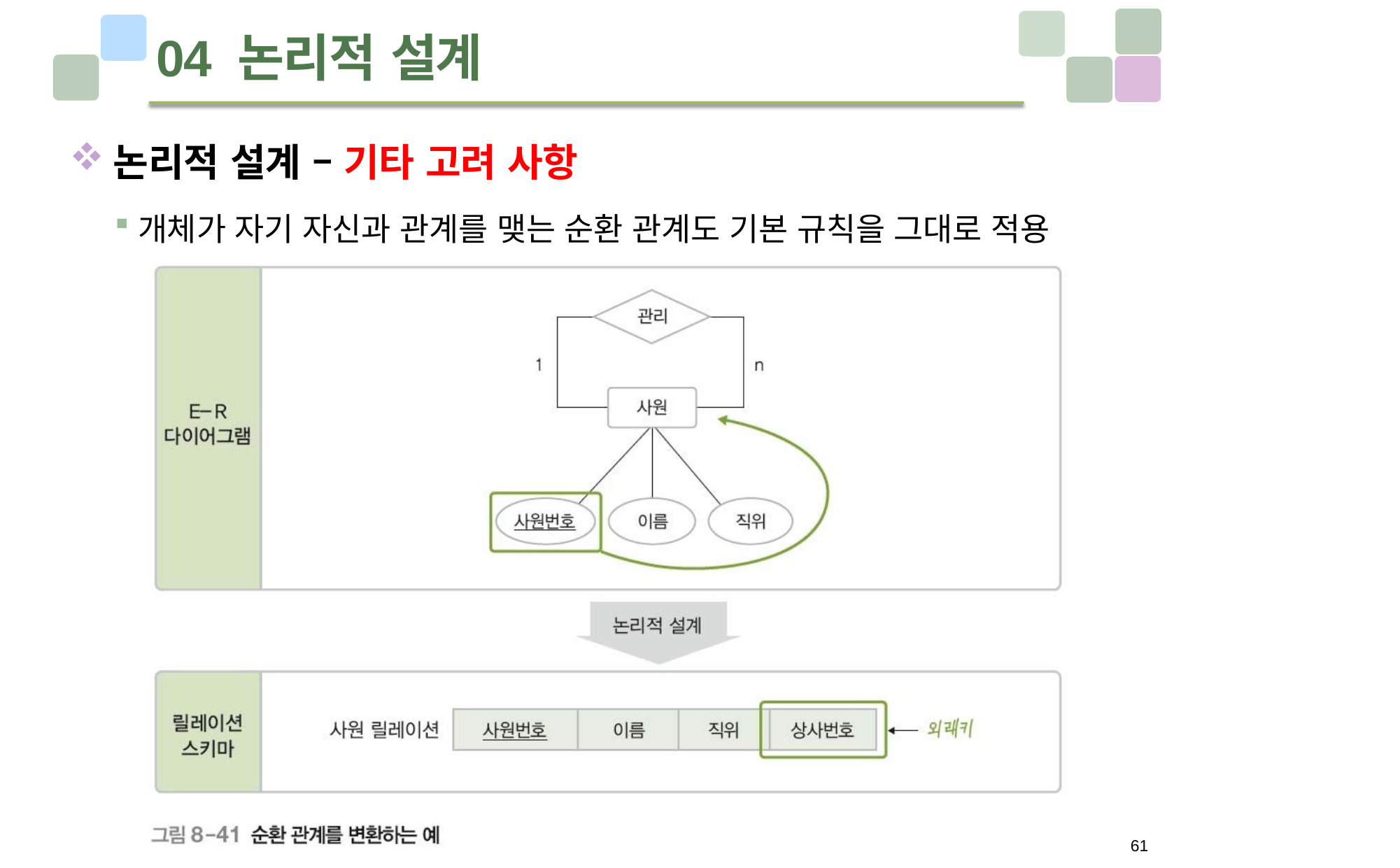

# 04 논리적 설계
논리적 설계 – 기타 고려 사항
개체가 자기 자신과 관계를 맺는 순환 관계도 기본 규칙을 그대로 적용

61